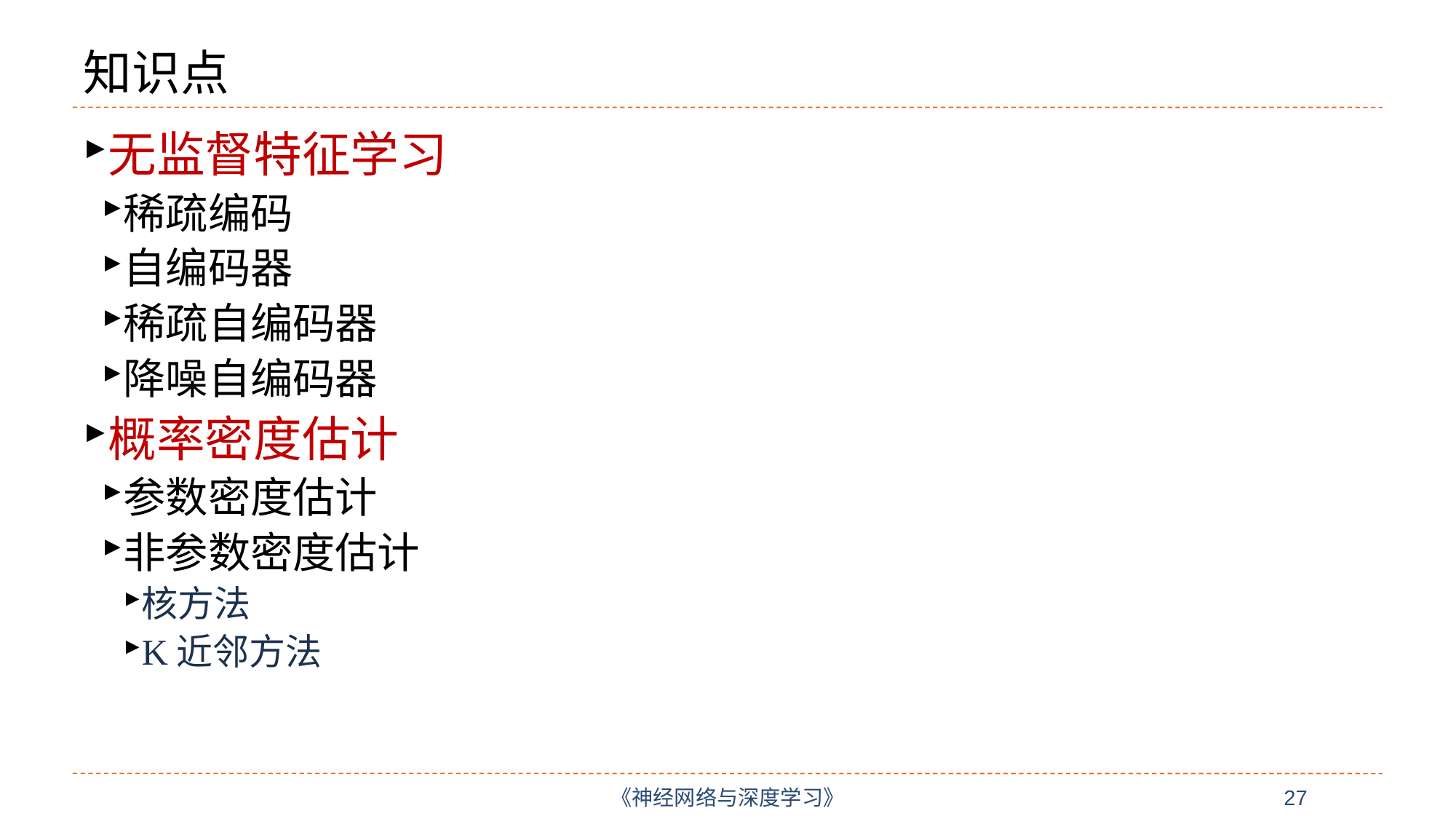

# 知识点
无监督特征学习
稀疏编码
自编码器
稀疏自编码器
降噪自编码器
概率密度估计
参数密度估计
非参数密度估计
核方法
K近邻方法